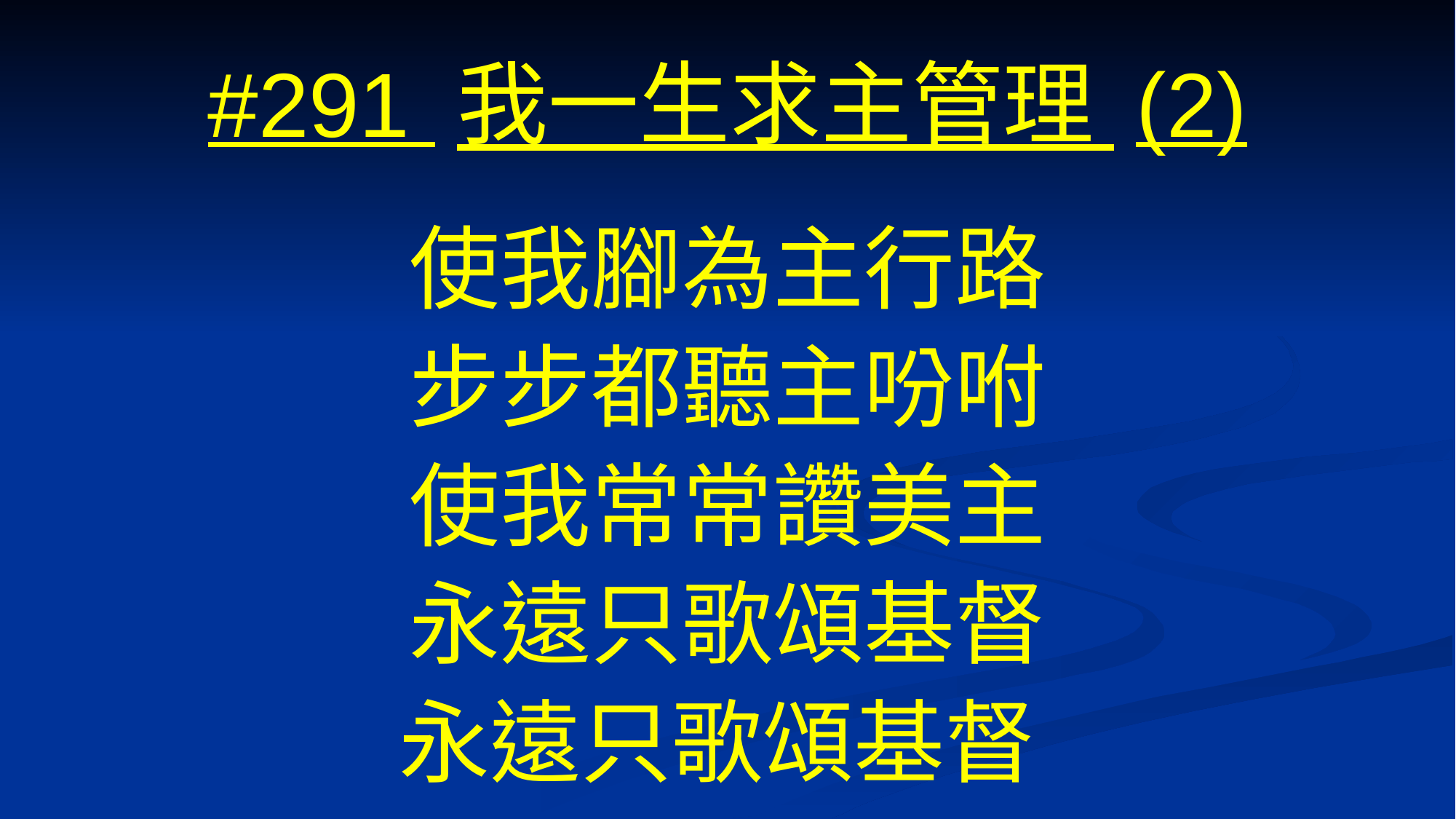

# #291 我一生求主管理 (2)
使我腳為主行路
步步都聽主吩咐
使我常常讚美主
永遠只歌頌基督
永遠只歌頌基督